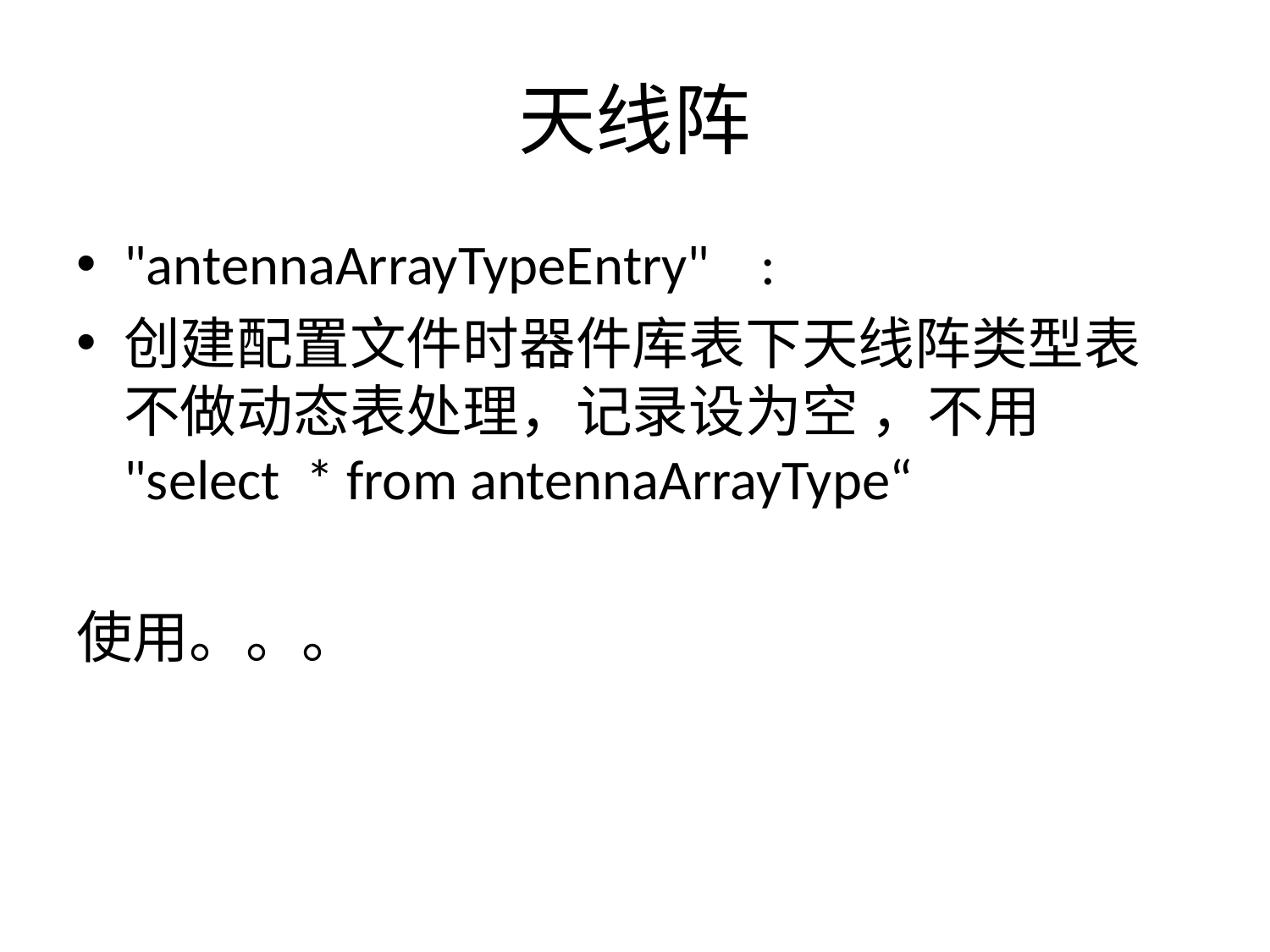

# 天线阵
"antennaArrayTypeEntry"    :
创建配置文件时器件库表下天线阵类型表不做动态表处理，记录设为空 ，不用 "select  * from antennaArrayType“

使用。。。